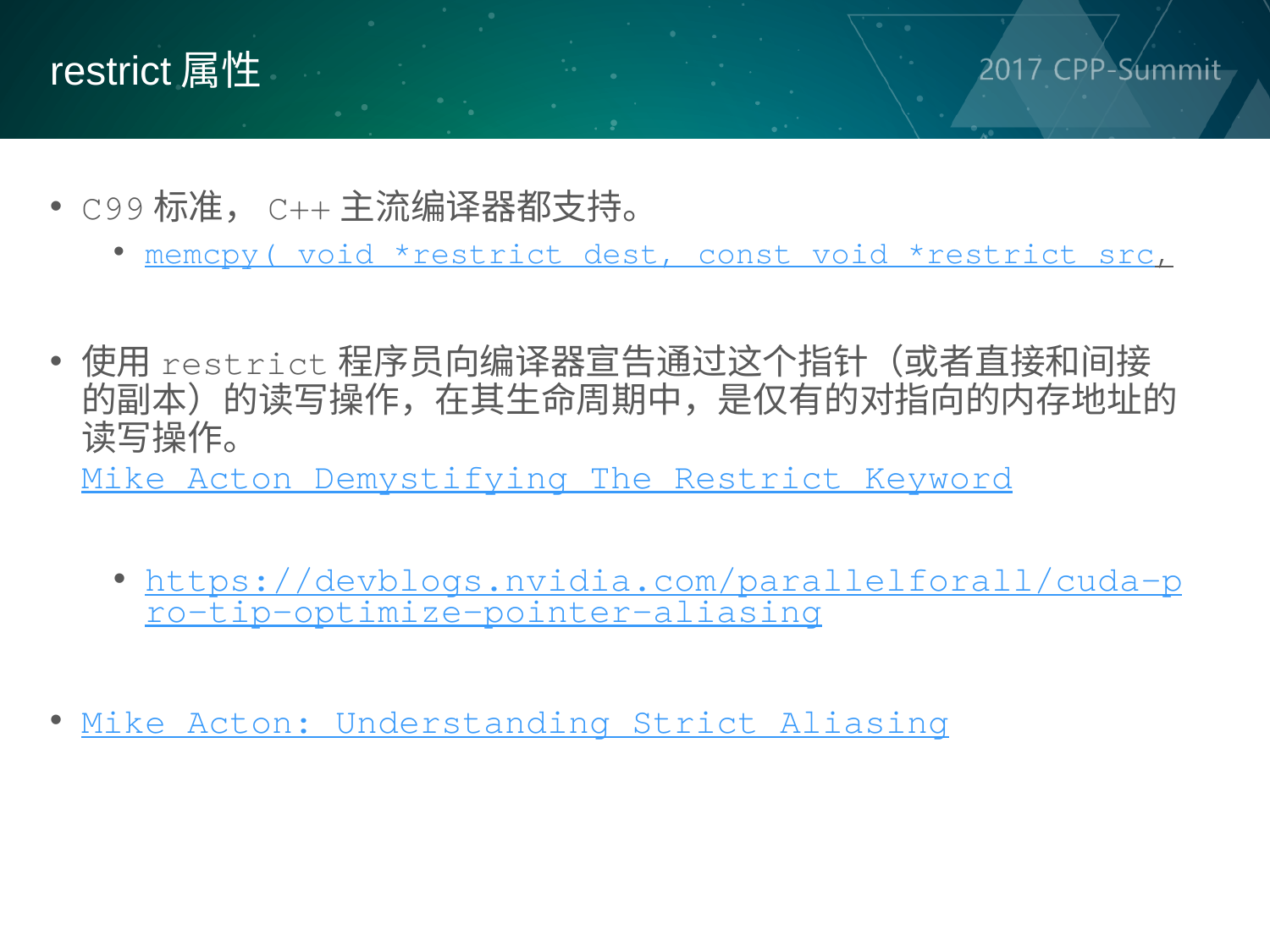

restrict属性
C99标准，C++主流编译器都支持。
memcpy( void *restrict dest, const void *restrict src,

使用restrict程序员向编译器宣告通过这个指针（或者直接和间接的副本）的读写操作，在其生命周期中，是仅有的对指向的内存地址的读写操作。Mike Acton Demystifying The Restrict Keyword

https://devblogs.nvidia.com/parallelforall/cuda-pro-tip-optimize-pointer-aliasing

Mike Acton: Understanding Strict Aliasing